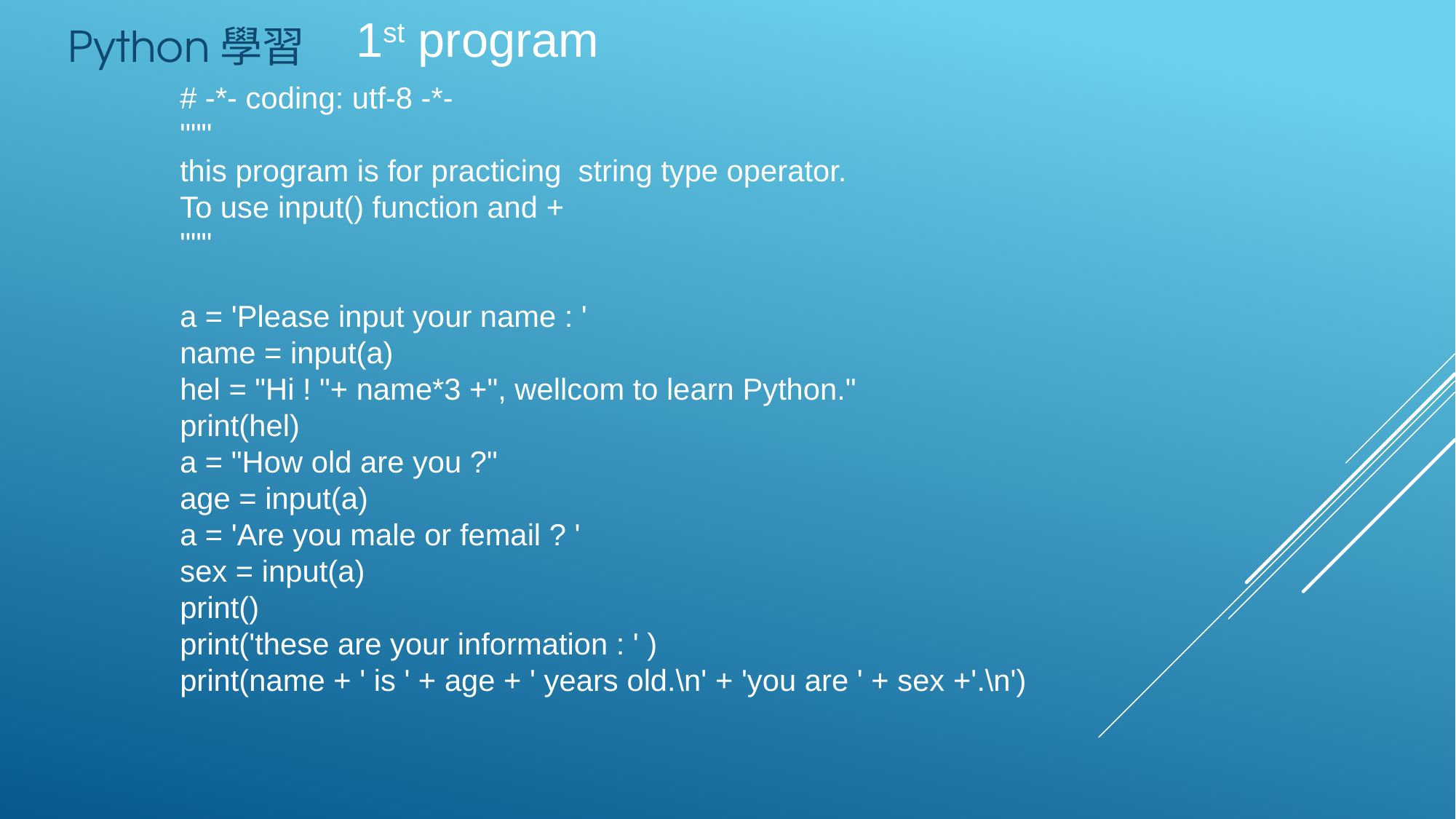

1st program
Python學習
# -*- coding: utf-8 -*-
"""
this program is for practicing  string type operator.
To use input() function and +
"""

a = 'Please input your name : '
name = input(a)
hel = "Hi ! "+ name*3 +", wellcom to learn Python."
print(hel)
a = "How old are you ?"
age = input(a)
a = 'Are you male or femail ? '
sex = input(a)
print()
print('these are your information : ' )
print(name + ' is ' + age + ' years old.\n' + 'you are ' + sex +'.\n')